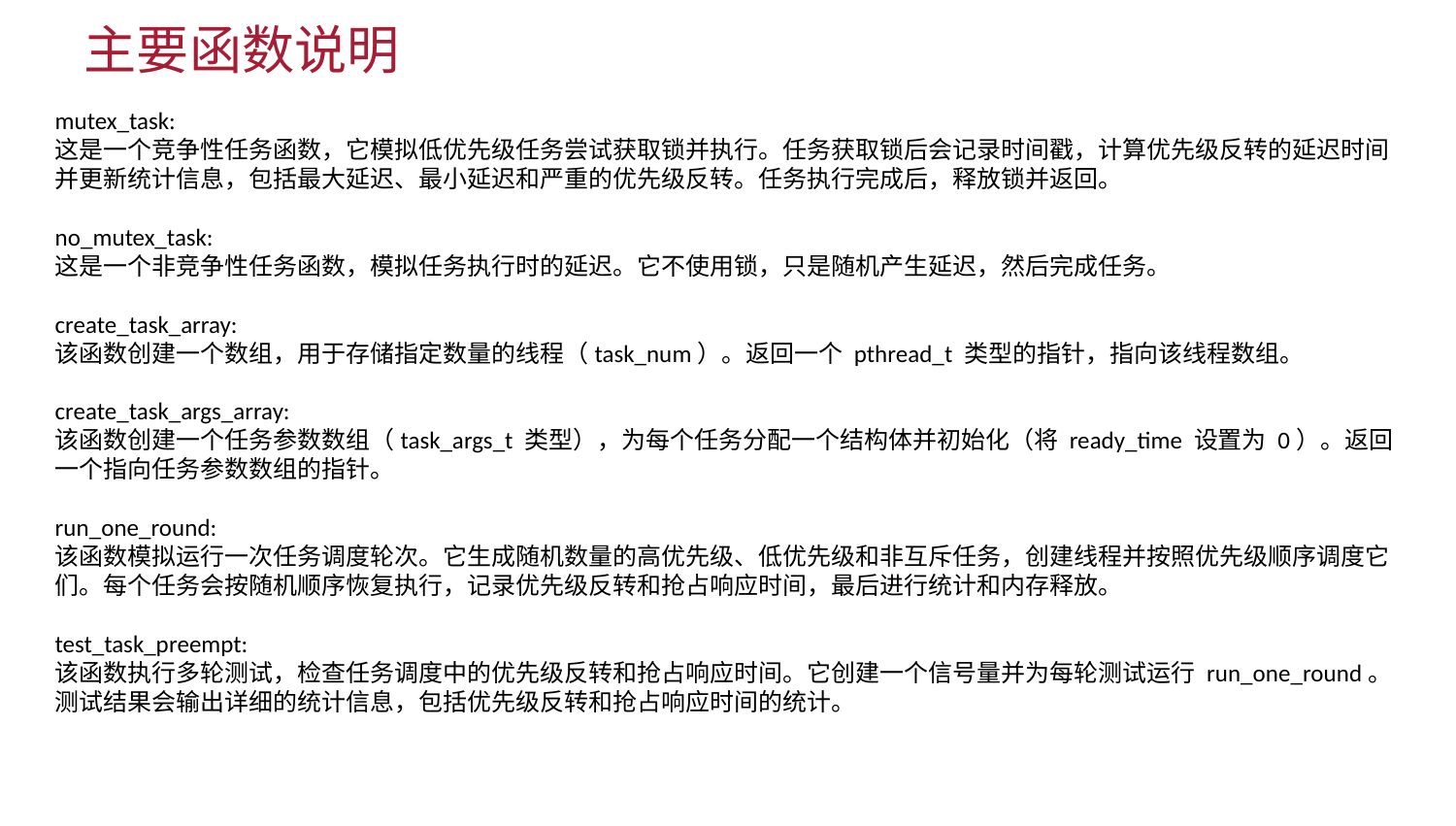

主要函数说明
mutex_task:
这是一个竞争性任务函数，它模拟低优先级任务尝试获取锁并执行。任务获取锁后会记录时间戳，计算优先级反转的延迟时间并更新统计信息，包括最大延迟、最小延迟和严重的优先级反转。任务执行完成后，释放锁并返回。

no_mutex_task:
这是一个非竞争性任务函数，模拟任务执行时的延迟。它不使用锁，只是随机产生延迟，然后完成任务。

create_task_array:
该函数创建一个数组，用于存储指定数量的线程（task_num）。返回一个 pthread_t 类型的指针，指向该线程数组。

create_task_args_array:
该函数创建一个任务参数数组（task_args_t 类型），为每个任务分配一个结构体并初始化（将 ready_time 设置为 0）。返回一个指向任务参数数组的指针。

run_one_round:
该函数模拟运行一次任务调度轮次。它生成随机数量的高优先级、低优先级和非互斥任务，创建线程并按照优先级顺序调度它们。每个任务会按随机顺序恢复执行，记录优先级反转和抢占响应时间，最后进行统计和内存释放。

test_task_preempt:
该函数执行多轮测试，检查任务调度中的优先级反转和抢占响应时间。它创建一个信号量并为每轮测试运行 run_one_round。测试结果会输出详细的统计信息，包括优先级反转和抢占响应时间的统计。